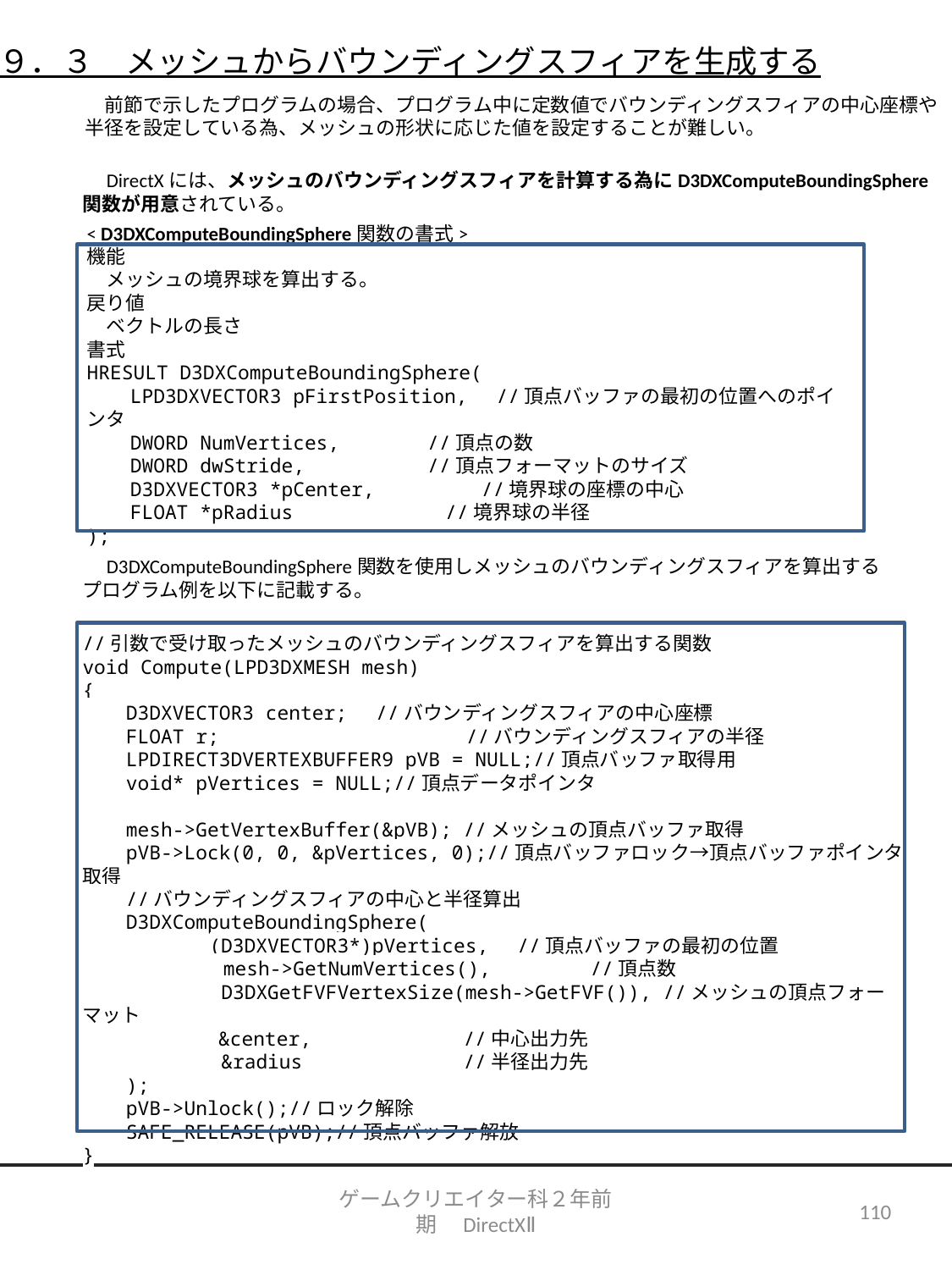

９．３　メッシュからバウンディングスフィアを生成する
　前節で示したプログラムの場合、プログラム中に定数値でバウンディングスフィアの中心座標や
半径を設定している為、メッシュの形状に応じた値を設定することが難しい。
　DirectXには、メッシュのバウンディングスフィアを計算する為にD3DXComputeBoundingSphere
関数が用意されている。
< D3DXComputeBoundingSphere関数の書式>
機能
　メッシュの境界球を算出する。
戻り値
　ベクトルの長さ
書式
HRESULT D3DXComputeBoundingSphere(
　　LPD3DXVECTOR3 pFirstPosition,　//頂点バッファの最初の位置へのポインタ
　　DWORD NumVertices,	　　　　 //頂点の数
　　DWORD dwStride,	　　　　 //頂点フォーマットのサイズ
　　D3DXVECTOR3 *pCenter,　　　　　//境界球の座標の中心
　　FLOAT *pRadius	         //境界球の半径
);

　D3DXComputeBoundingSphere関数を使用しメッシュのバウンディングスフィアを算出する
プログラム例を以下に記載する。

//引数で受け取ったメッシュのバウンディングスフィアを算出する関数
void Compute(LPD3DXMESH mesh)
{
　　D3DXVECTOR3 center;　//バウンディングスフィアの中心座標
　　FLOAT r;	  　　　　　//バウンディングスフィアの半径
　　LPDIRECT3DVERTEXBUFFER9 pVB = NULL;//頂点バッファ取得用
　　void* pVertices = NULL;//頂点データポインタ

　　mesh->GetVertexBuffer(&pVB); //メッシュの頂点バッファ取得
　　pVB->Lock(0, 0, &pVertices, 0);//頂点バッファロック→頂点バッファポインタ取得
　　//バウンディングスフィアの中心と半径算出
　　D3DXComputeBoundingSphere(
	(D3DXVECTOR3*)pVertices,　//頂点バッファの最初の位置
　　　　　　　mesh->GetNumVertices(),	//頂点数
	 D3DXGetFVFVertexSize(mesh->GetFVF()), //メッシュの頂点フォーマット
　　　　　　	 &center,		//中心出力先
	 &radius		//半径出力先
　　);
　　pVB->Unlock();//ロック解除
　　SAFE_RELEASE(pVB);//頂点バッファ解放
}
ゲームクリエイター科２年前期　DirectXⅡ
110